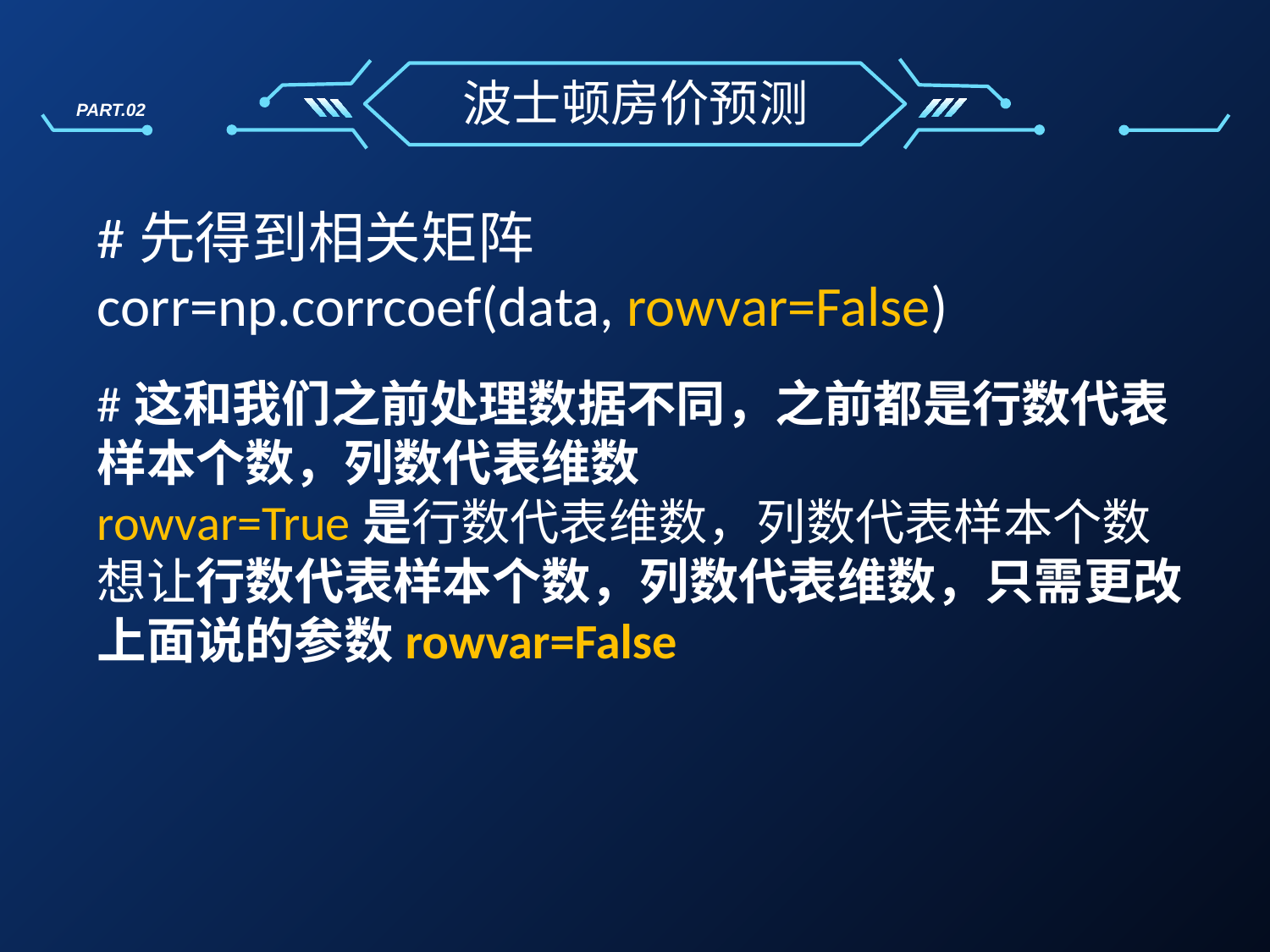

波士顿房价预测
PART.02

#先得到相关矩阵
corr=np.corrcoef(data, rowvar=False)
#这和我们之前处理数据不同，之前都是行数代表样本个数，列数代表维数
rowvar=True是行数代表维数，列数代表样本个数
想让行数代表样本个数，列数代表维数，只需更改上面说的参数rowvar=False